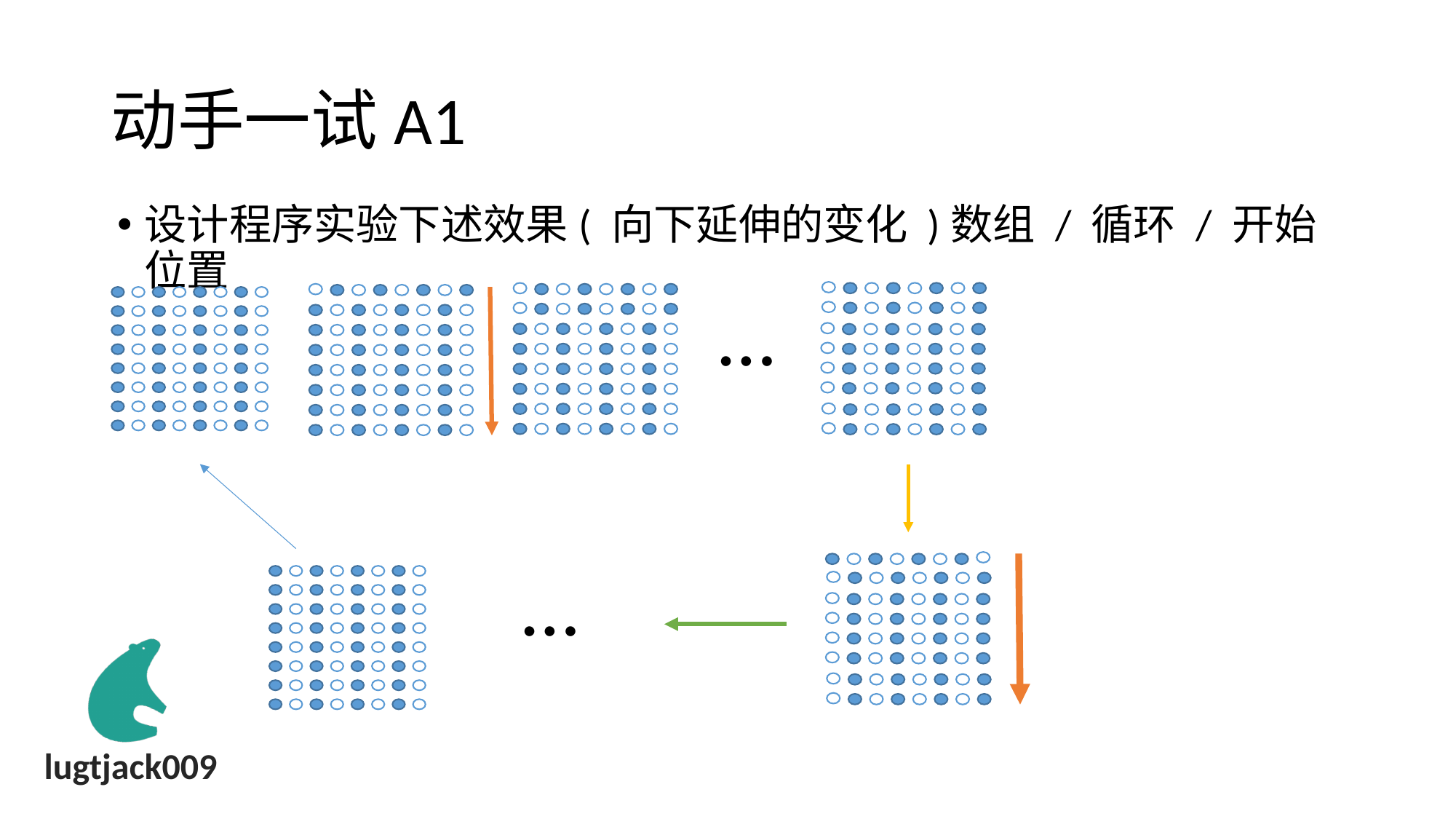

# 动手一试A1
设计程序实验下述效果( 向下延伸的变化 )数组 / 循环 / 开始位置

…

…